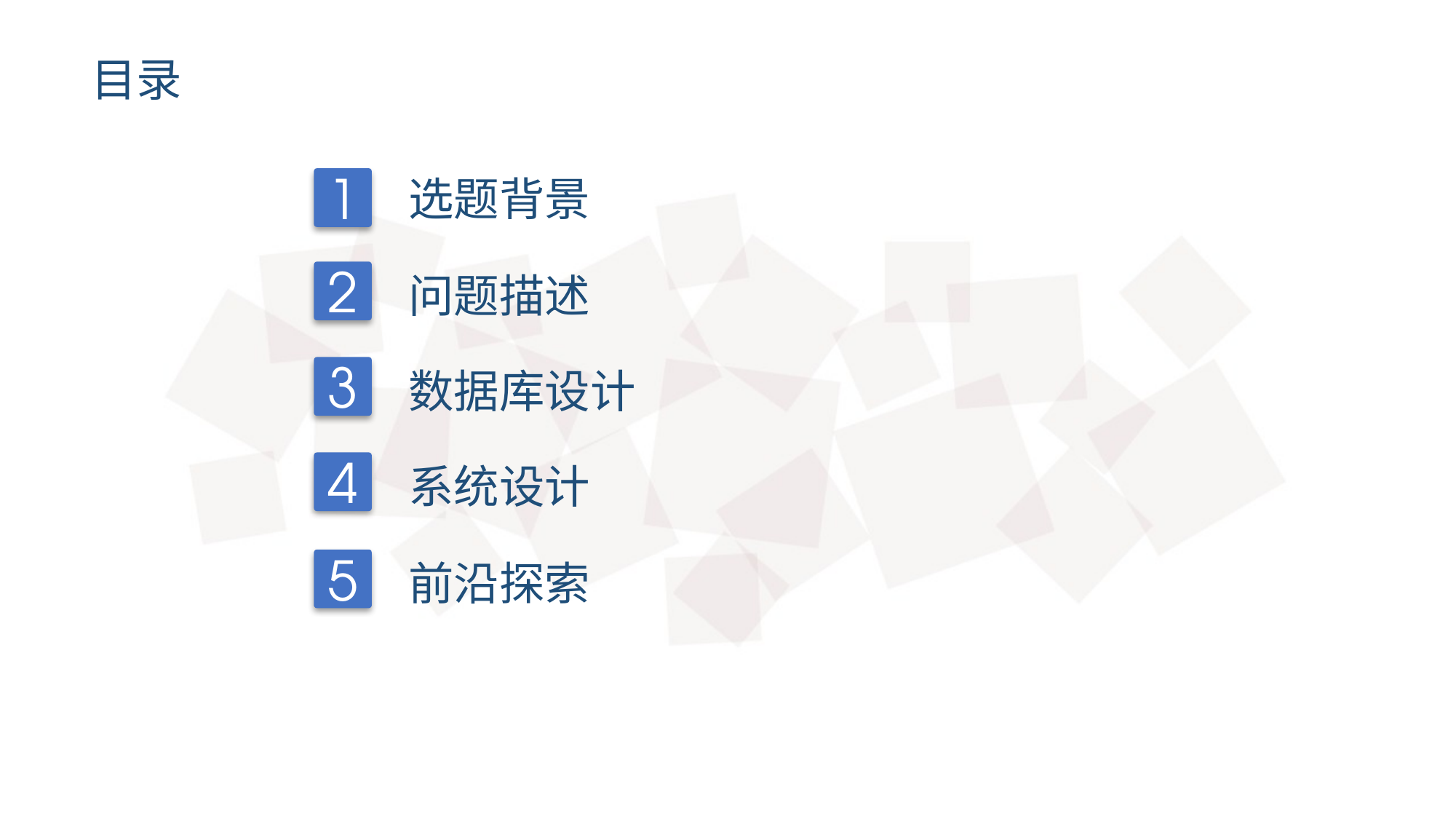

目录
选题背景
1
2
问题描述
3
数据库设计
4
系统设计
5
前沿探索
2